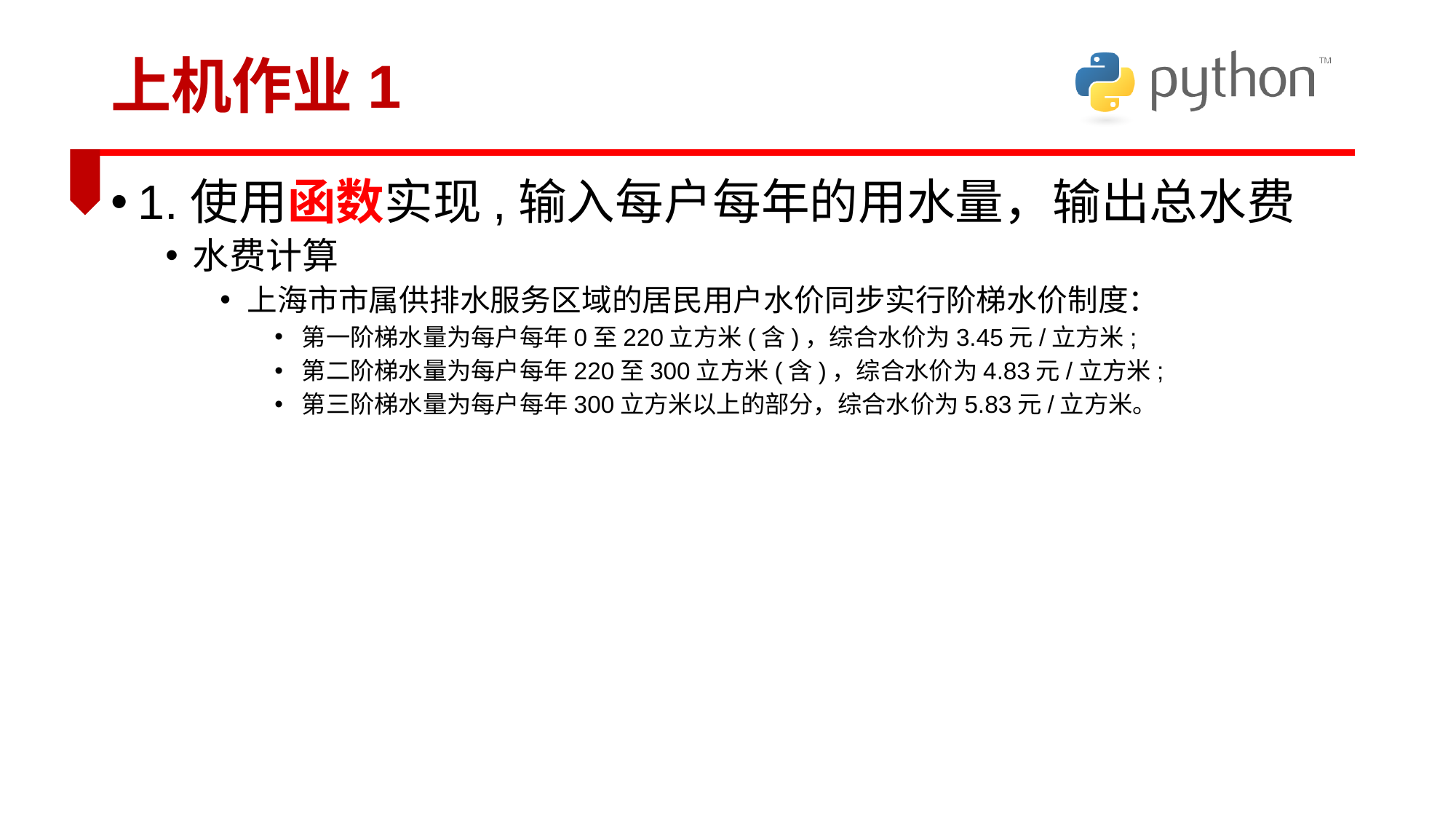

# 上机作业1
1.使用函数实现,输入每户每年的用水量，输出总水费
水费计算
上海市市属供排水服务区域的居民用户水价同步实行阶梯水价制度：
第一阶梯水量为每户每年0至220立方米(含)，综合水价为3.45元/立方米;
第二阶梯水量为每户每年220至300立方米(含)，综合水价为4.83元/立方米;
第三阶梯水量为每户每年300立方米以上的部分，综合水价为5.83元/立方米。